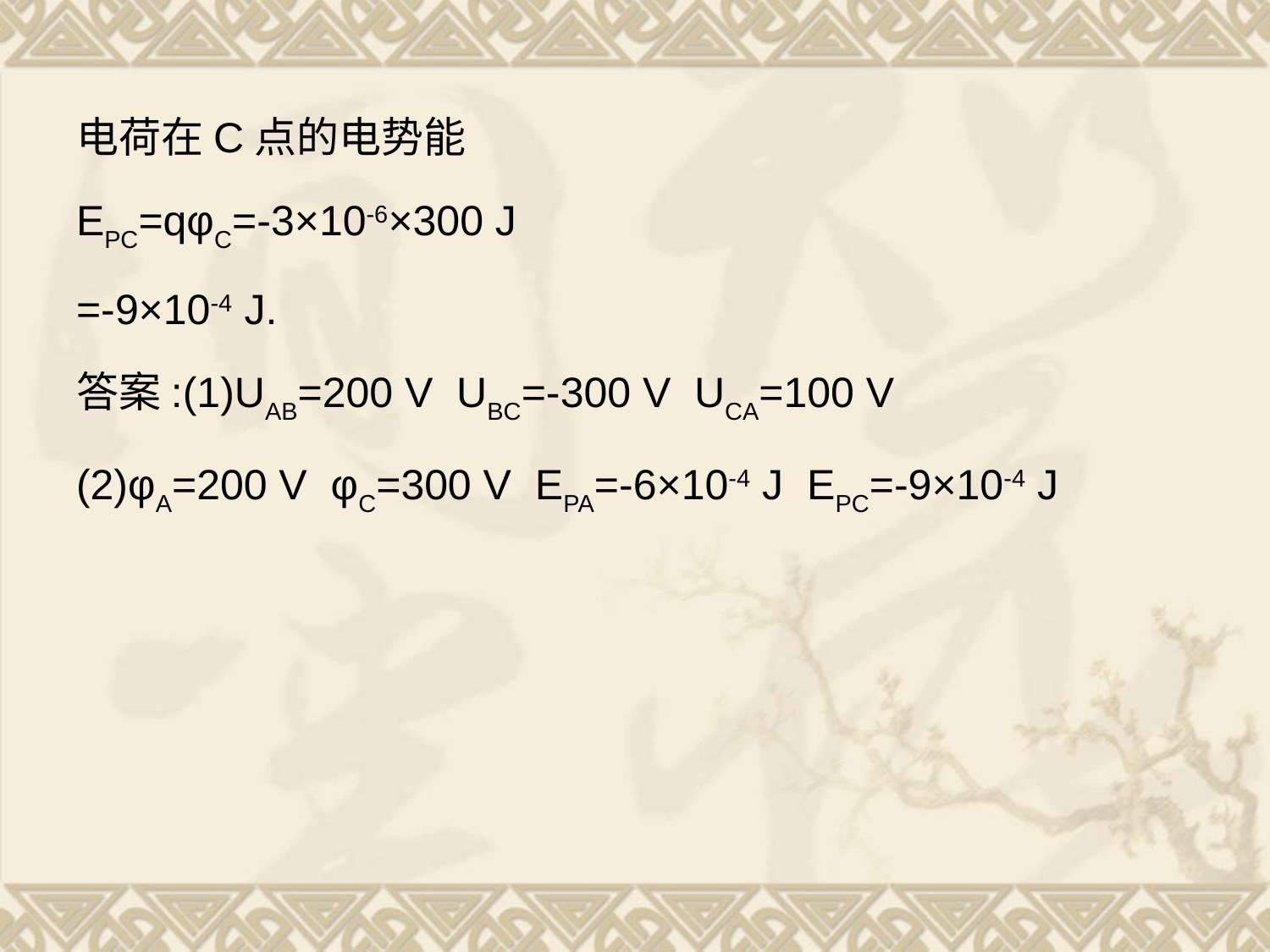

电荷在C点的电势能
EPC=qφC=-3×10-6×300 J
=-9×10-4 J.
答案:(1)UAB=200 V  UBC=-300 V  UCA=100 V
(2)φA=200 V  φC=300 V  EPA=-6×10-4 J  EPC=-9×10-4 J